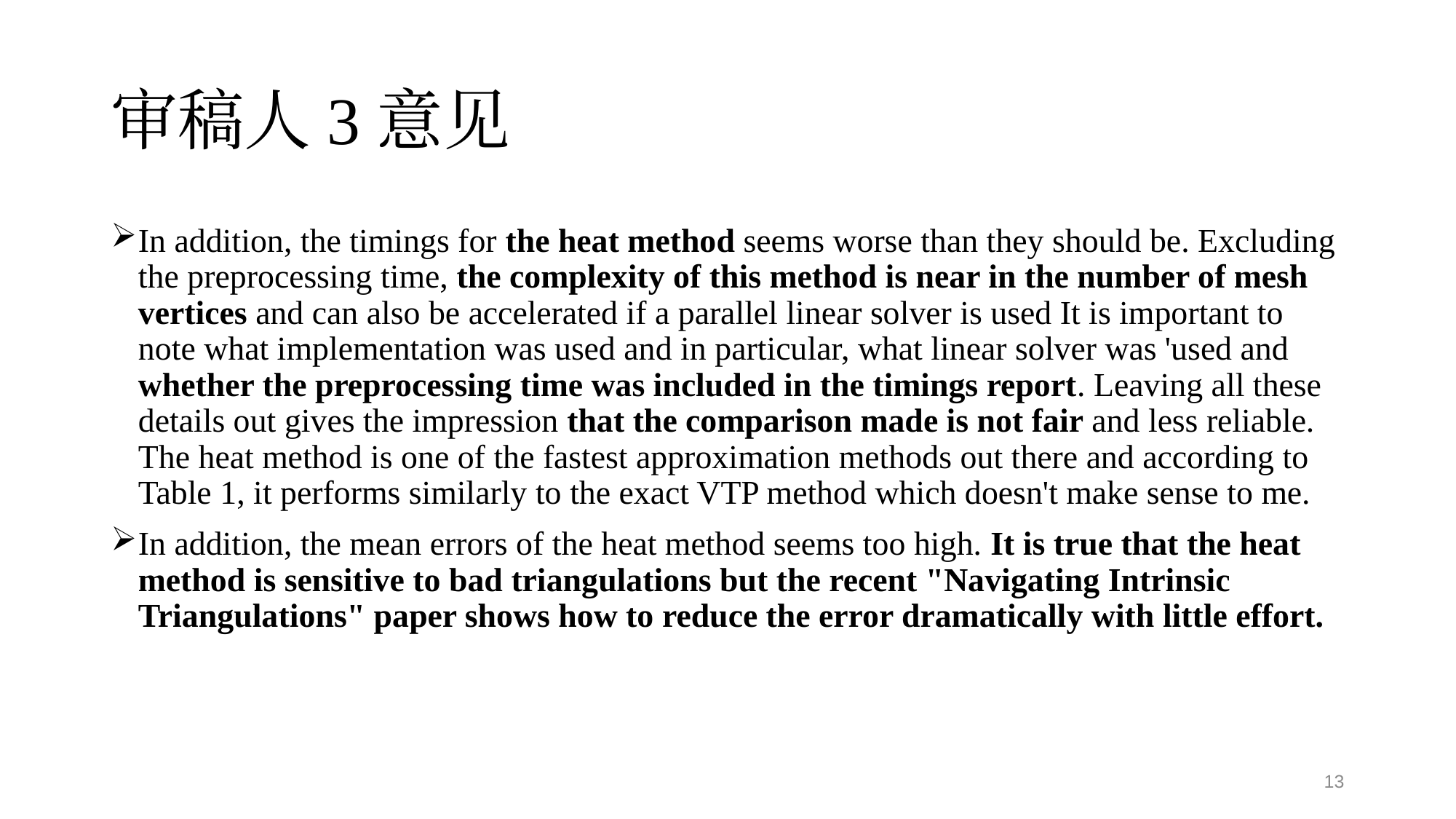

# 审稿人3意见
In addition, the timings for the heat method seems worse than they should be. Excluding the preprocessing time, the complexity of this method is near in the number of mesh vertices and can also be accelerated if a parallel linear solver is used It is important to note what implementation was used and in particular, what linear solver was 'used and whether the preprocessing time was included in the timings report. Leaving all these details out gives the impression that the comparison made is not fair and less reliable. The heat method is one of the fastest approximation methods out there and according to Table 1, it performs similarly to the exact VTP method which doesn't make sense to me.
In addition, the mean errors of the heat method seems too high. It is true that the heat method is sensitive to bad triangulations but the recent "Navigating Intrinsic Triangulations" paper shows how to reduce the error dramatically with little effort.

13